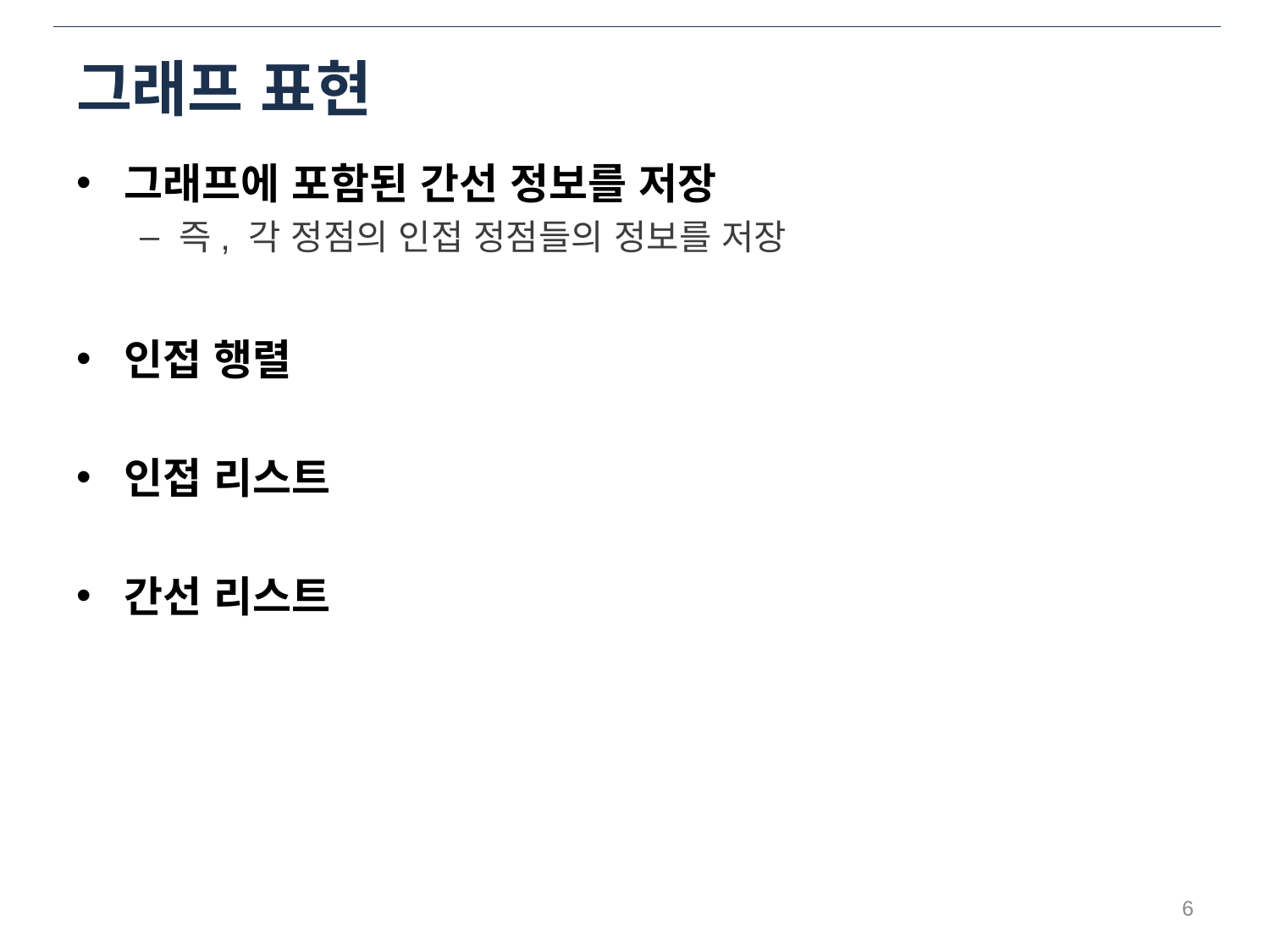

# 그래프 표현
그래프에 포함된 간선 정보를 저장
즉, 각 정점의 인접 정점들의 정보를 저장

인접 행렬

인접 리스트

간선 리스트

6